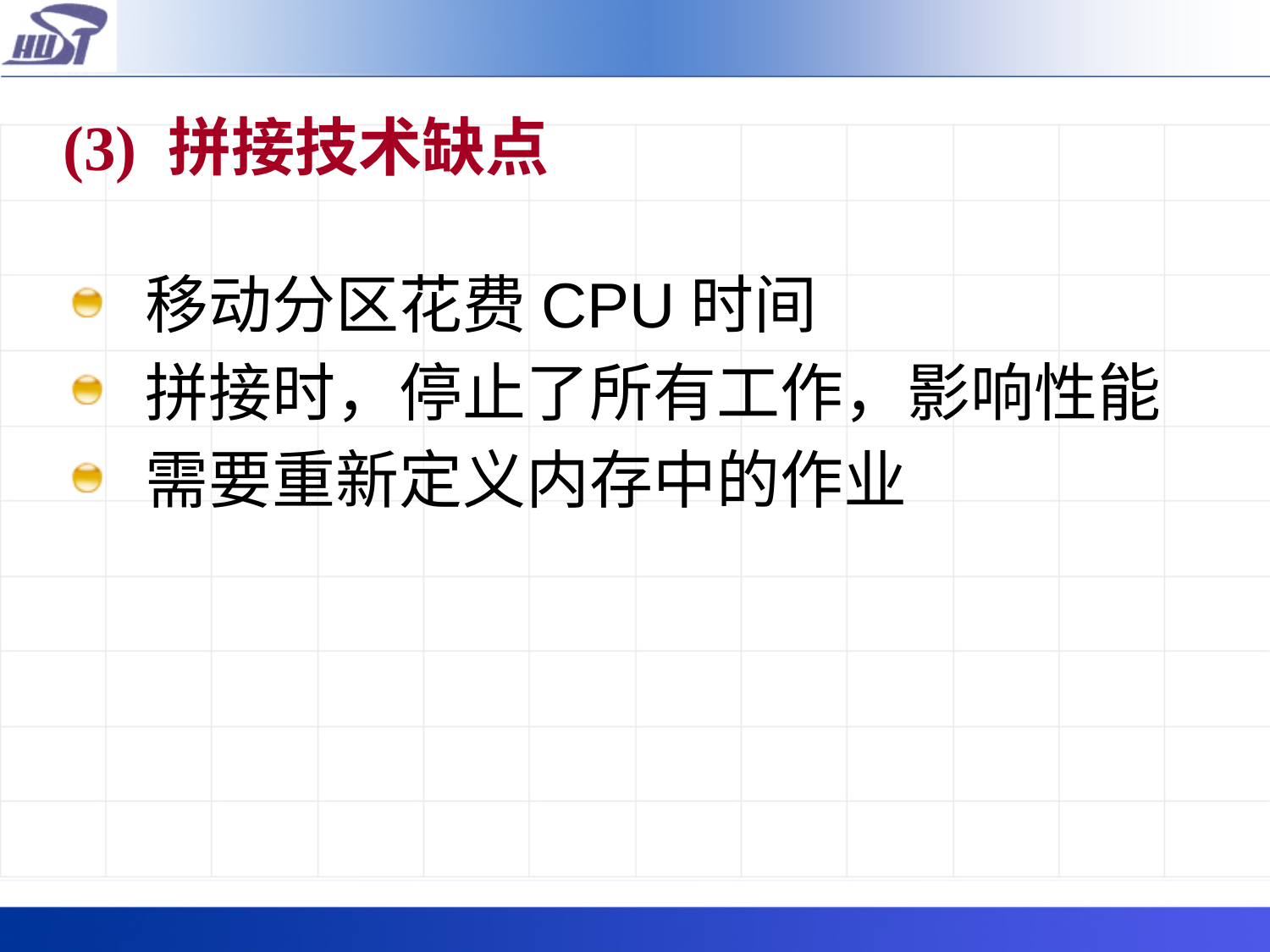

# (3) 拼接技术缺点
移动分区花费CPU时间
拼接时，停止了所有工作，影响性能
需要重新定义内存中的作业